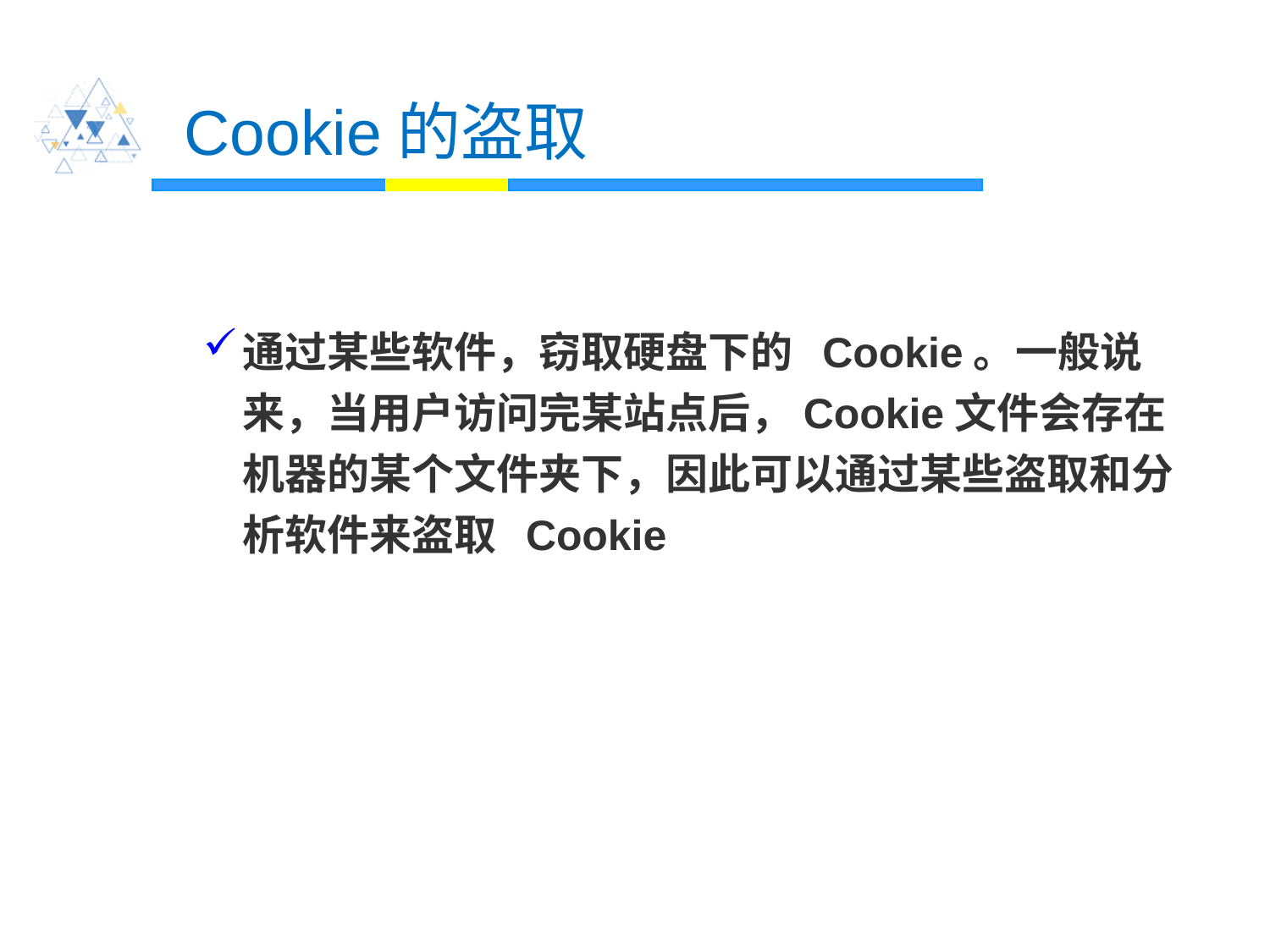

# Cookie的盗取

通过某些软件，窃取硬盘下的  Cookie。一般说来，当用户访问完某站点后，Cookie文件会存在机器的某个文件夹下，因此可以通过某些盗取和分析软件来盗取  Cookie